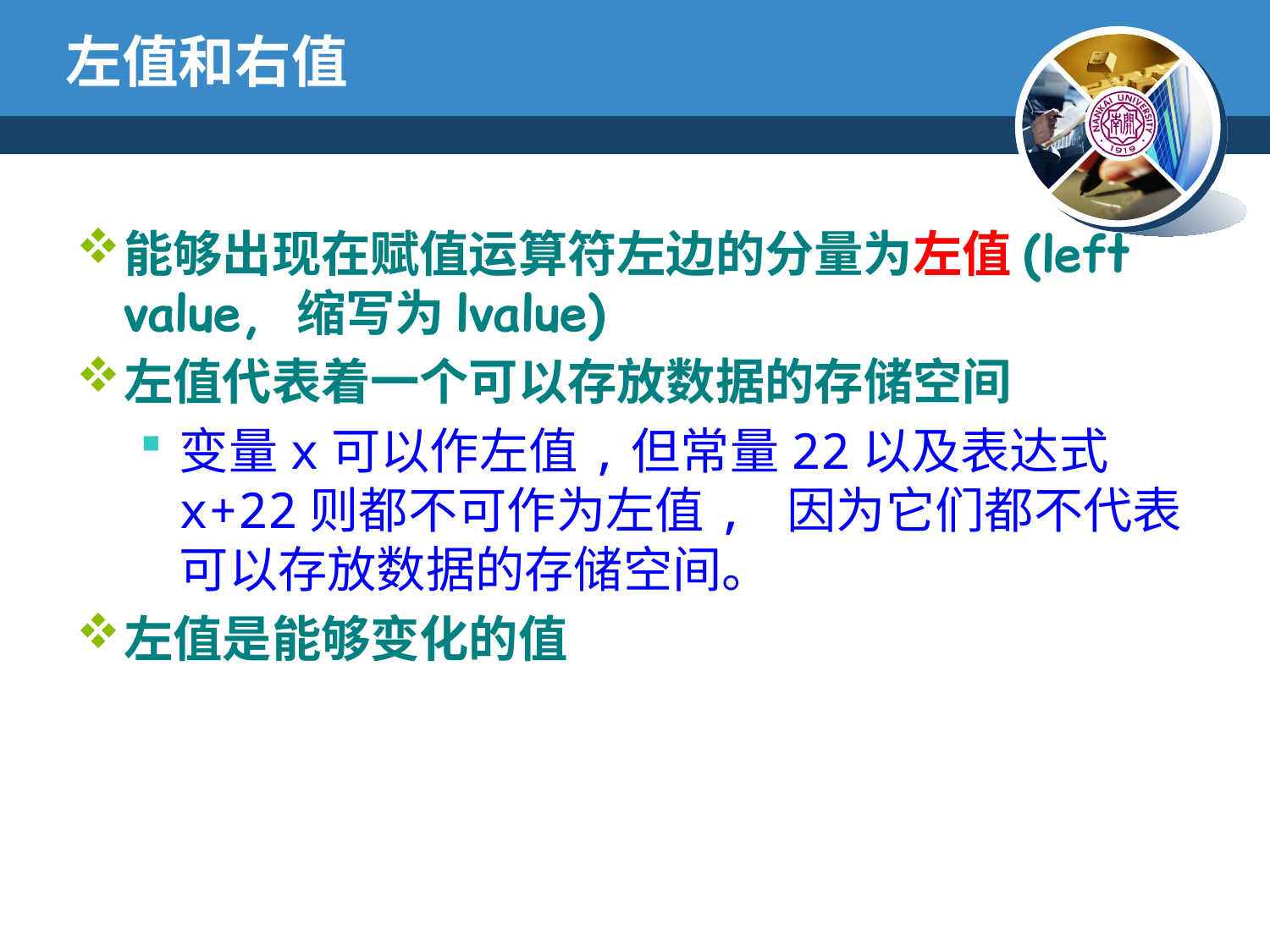

# 左值和右值
能够出现在赋值运算符左边的分量为左值(left value, 缩写为lvalue)
左值代表着一个可以存放数据的存储空间
变量x可以作左值,但常量22以及表达式x+22则都不可作为左值, 因为它们都不代表可以存放数据的存储空间。
左值是能够变化的值